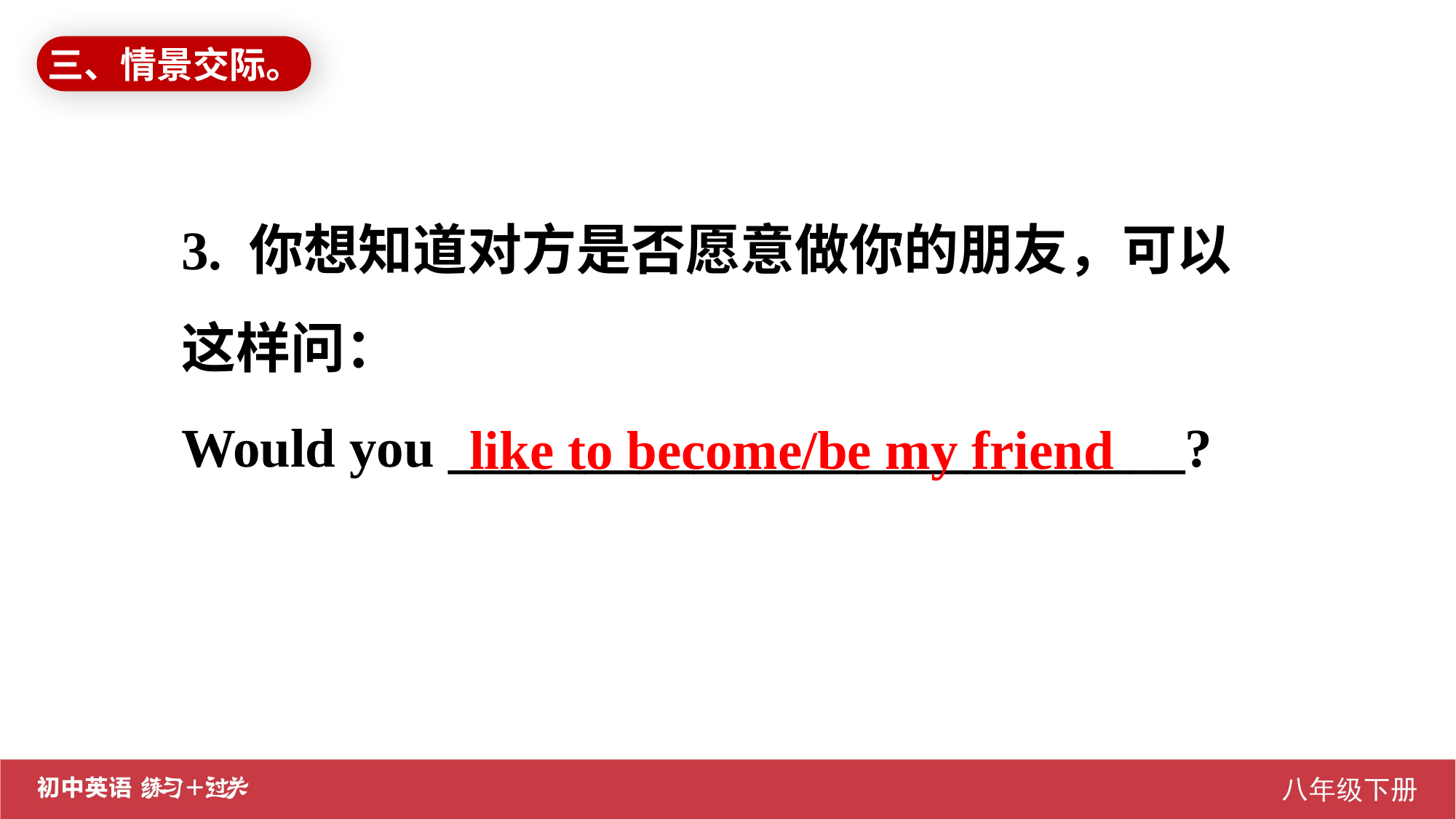

三、情景交际。
3. 你想知道对方是否愿意做你的朋友，可以这样问：
Would you ___________________________?
like to become/be my friend